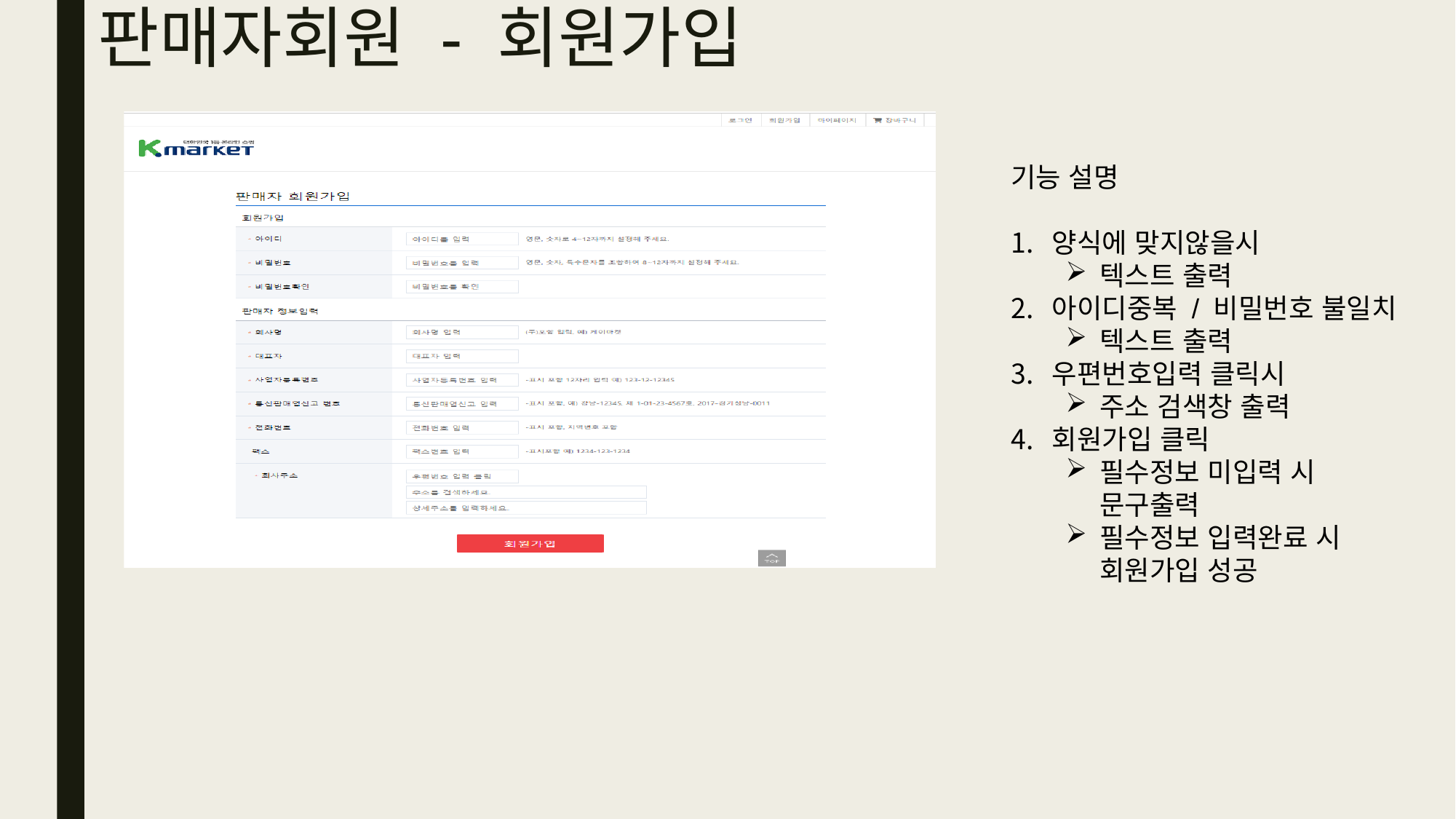

# 판매자회원 - 회원가입

기능 설명

양식에 맞지않을시
텍스트 출력
아이디중복 / 비밀번호 불일치
텍스트 출력
우편번호입력 클릭시
주소 검색창 출력
회원가입 클릭
필수정보 미입력 시 문구출력
필수정보 입력완료 시 회원가입 성공